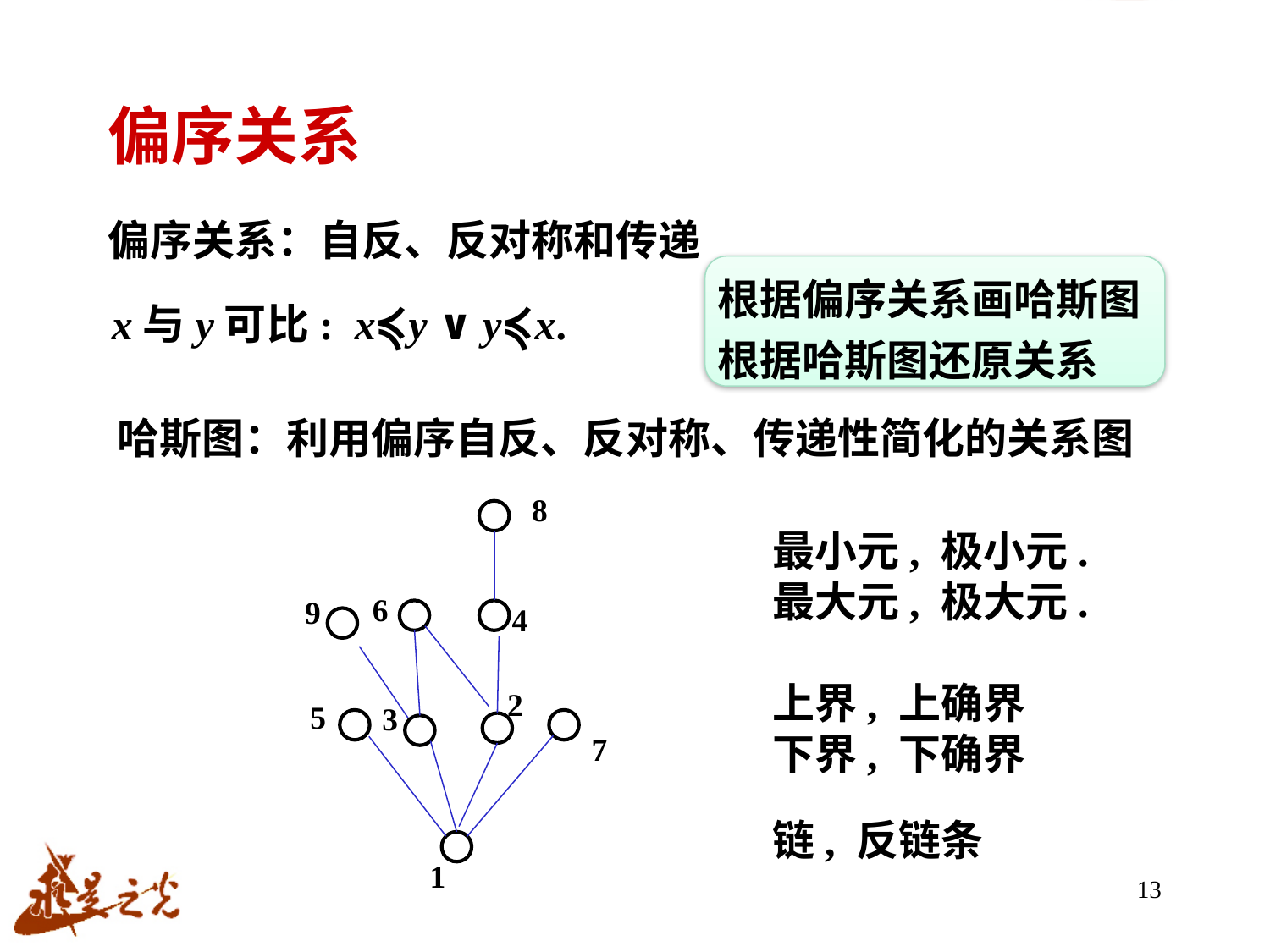

# 偏序关系
偏序关系：自反、反对称和传递

根据偏序关系画哈斯图
根据哈斯图还原关系
x与y可比:  x≼y ∨ y≼x.

哈斯图：利用偏序自反、反对称、传递性简化的关系图

8

6
9
4

2
5
3

7

1
最小元, 极小元.
最大元, 极大元.

上界, 上确界
下界, 下确界
链, 反链条
13